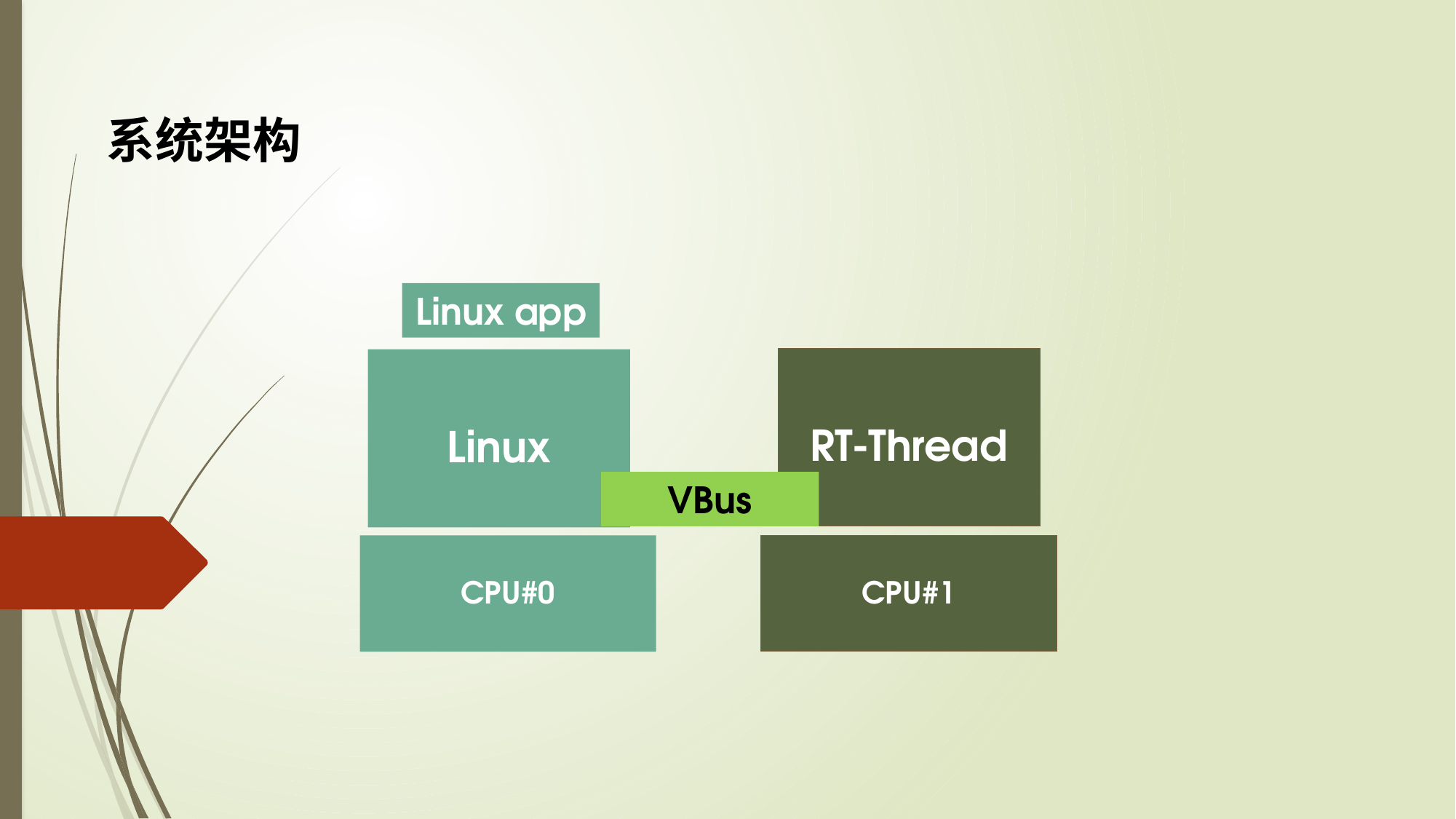

系统架构
Linux app

RT-Thread

Linux

VBus

CPU#1

CPU#0